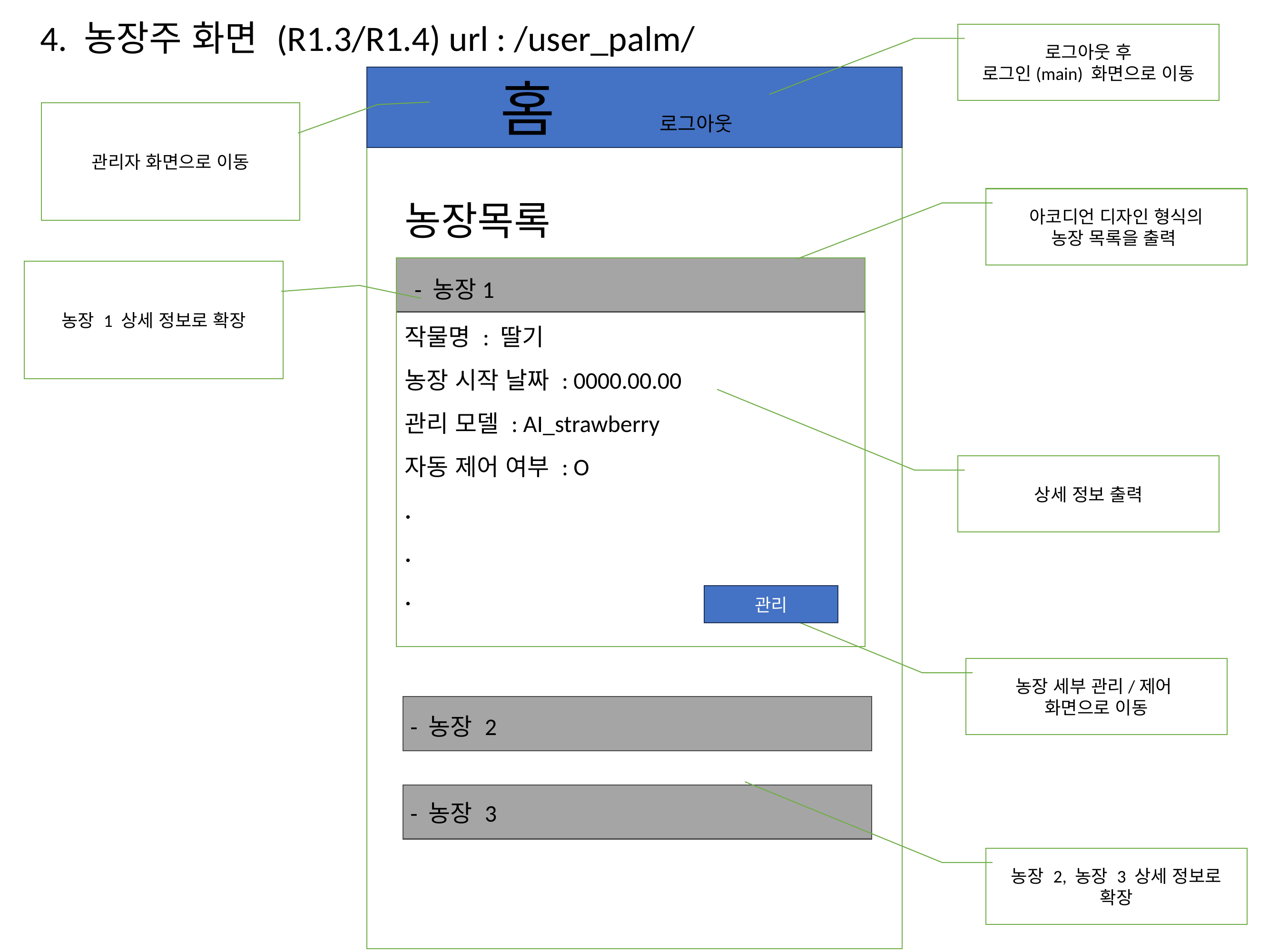

4. 농장주 화면 (R1.3/R1.4) url : /user_palm/
로그아웃 후
로그인(main) 화면으로 이동

# 홈		 로그아웃

관리자 화면으로 이동
아코디언 디자인 형식의
농장 목록을 출력
농장목록
 - 농장1
작물명 : 딸기
농장 시작 날짜 : 0000.00.00
관리 모델 : AI_strawberry
자동 제어 여부 : O
.
.
.

 - 농장 2

 - 농장 3

농장 1 상세 정보로 확장
상세 정보 출력
관리
농장 세부 관리/제어
화면으로 이동

농장 2, 농장 3 상세 정보로 확장